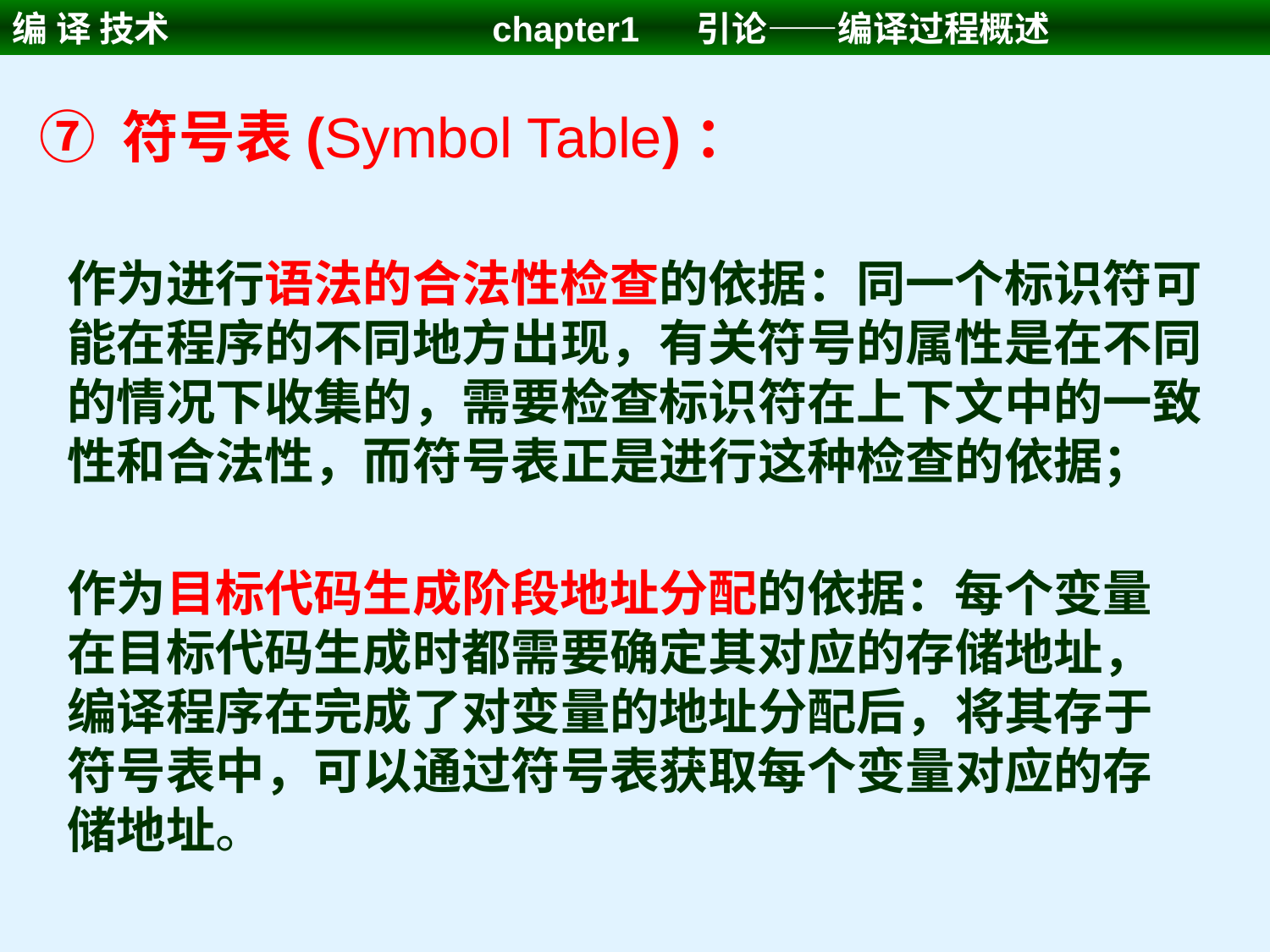

⑦ 符号表(Symbol Table)：
作为进行语法的合法性检查的依据：同一个标识符可能在程序的不同地方出现，有关符号的属性是在不同的情况下收集的，需要检查标识符在上下文中的一致性和合法性，而符号表正是进行这种检查的依据；
作为目标代码生成阶段地址分配的依据：每个变量在目标代码生成时都需要确定其对应的存储地址，编译程序在完成了对变量的地址分配后，将其存于符号表中，可以通过符号表获取每个变量对应的存储地址。